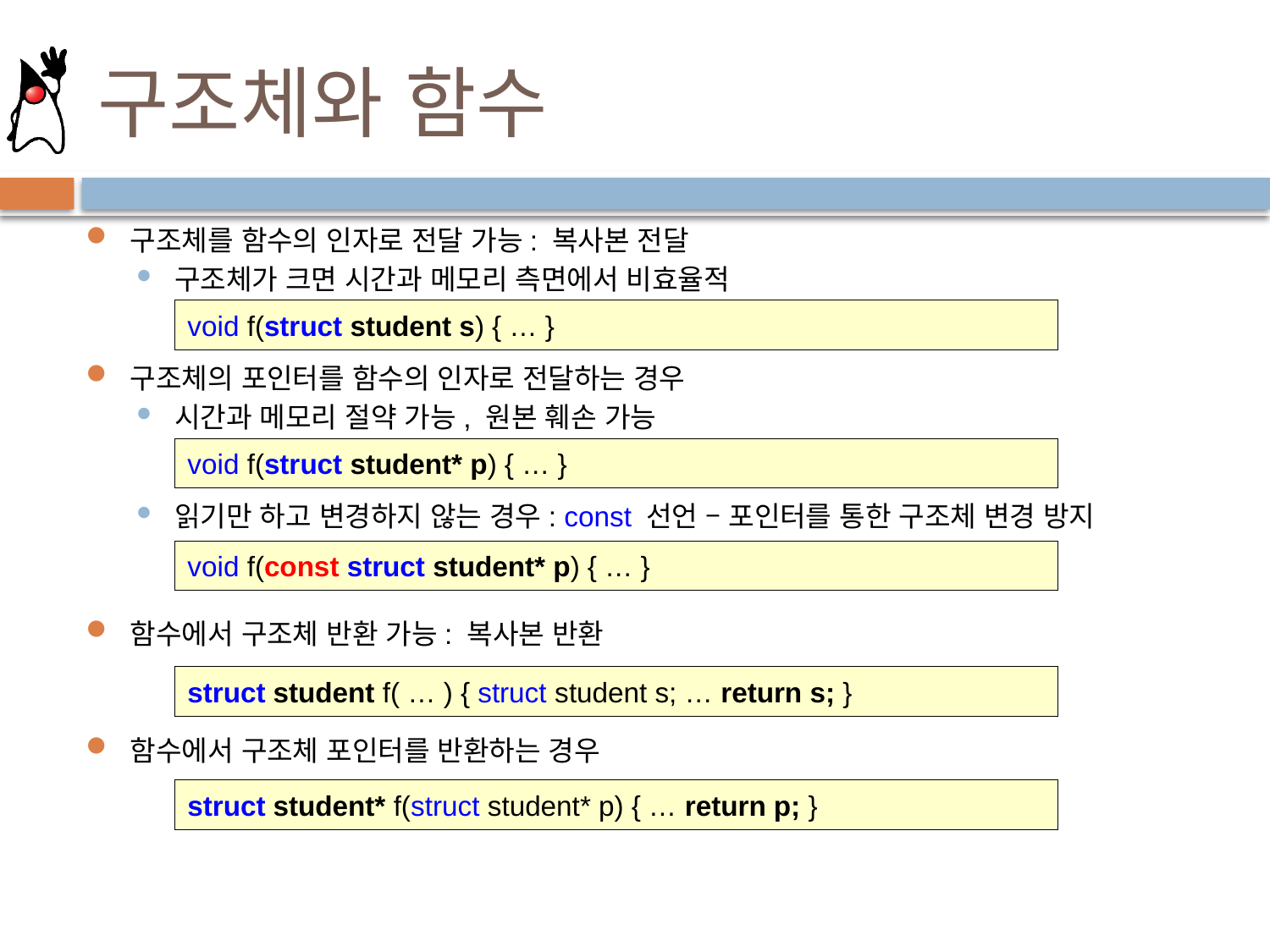

# 구조체와 함수
구조체를 함수의 인자로 전달 가능: 복사본 전달
구조체가 크면 시간과 메모리 측면에서 비효율적

구조체의 포인터를 함수의 인자로 전달하는 경우
시간과 메모리 절약 가능, 원본 훼손 가능

읽기만 하고 변경하지 않는 경우: const 선언 – 포인터를 통한 구조체 변경 방지

함수에서 구조체 반환 가능: 복사본 반환

함수에서 구조체 포인터를 반환하는 경우

void f(struct student s) { … }
void f(struct student* p) { … }
void f(const struct student* p) { … }
struct student f( … ) { struct student s; … return s; }
struct student* f(struct student* p) { … return p; }